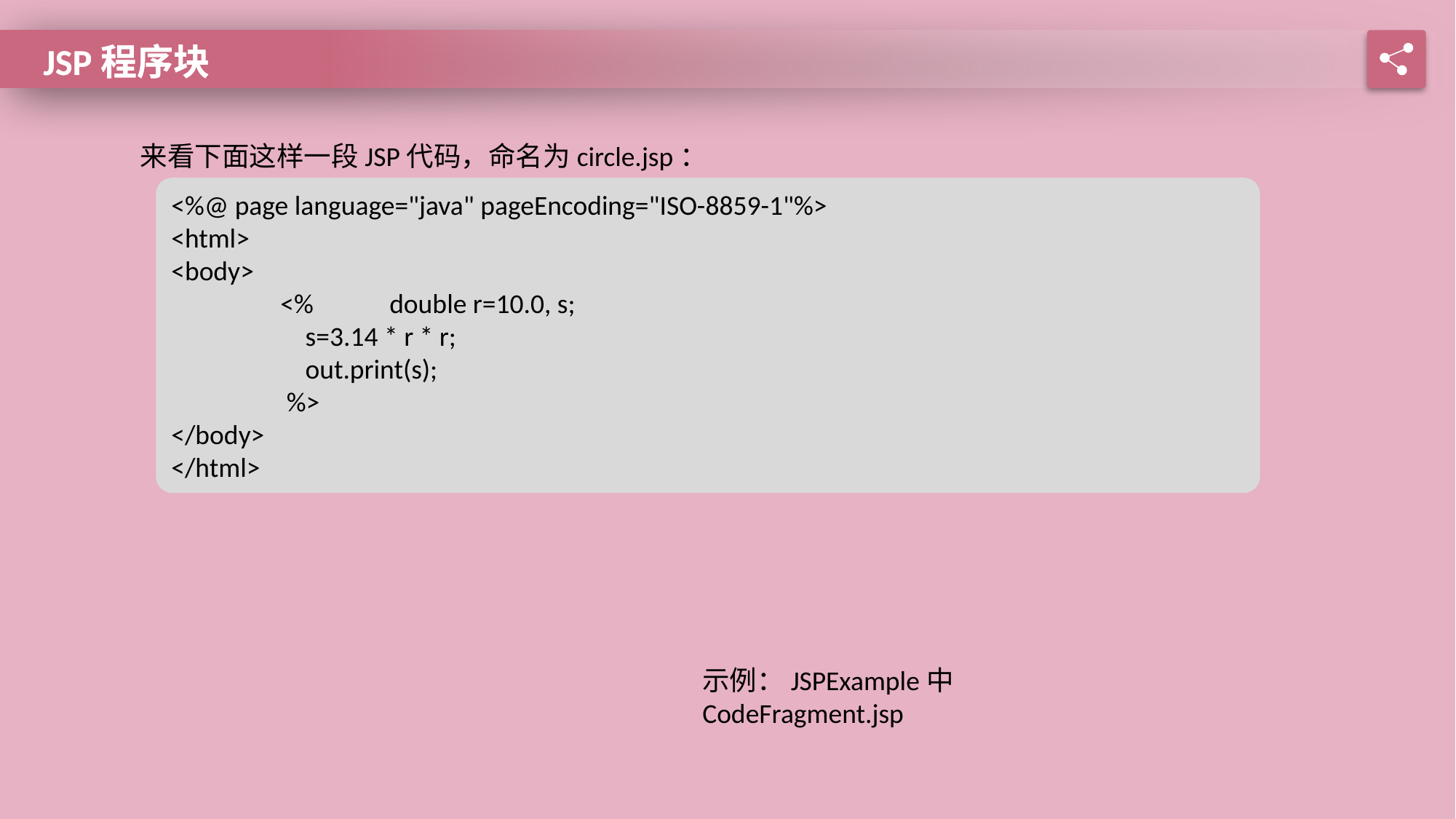

JSP程序块
JSP程序块
来看下面这样一段JSP代码，命名为circle.jsp：
<%@ page language="java" pageEncoding="ISO-8859-1"%>
<html>
<body>
  	<%	double r=10.0, s;
  	    s=3.14 * r * r;
  	    out.print(s);
  	 %>
</body>
</html>
示例：JSPExample中
CodeFragment.jsp